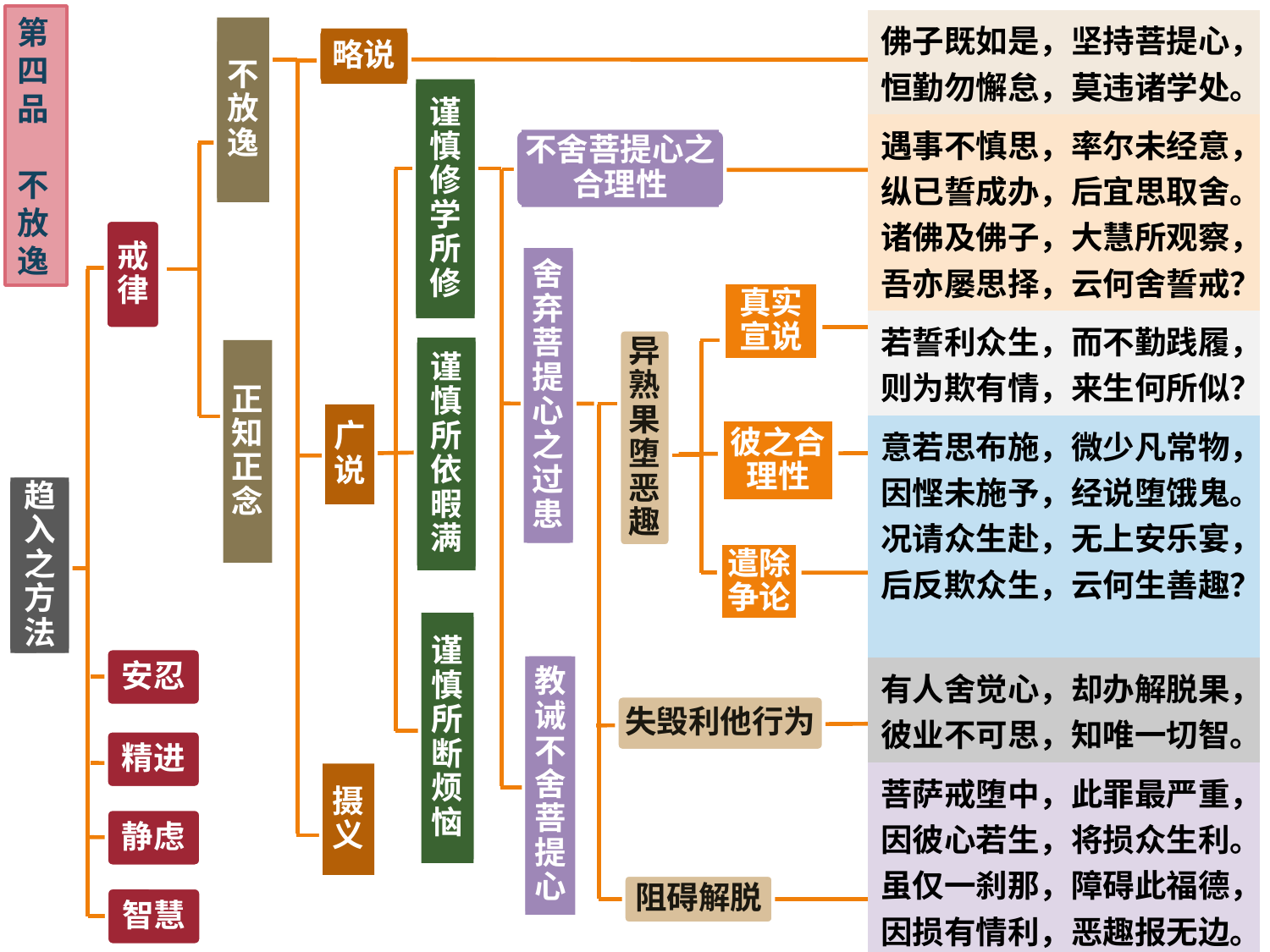

第四品
  不放逸
| 佛子既如是，坚持菩提心，恒勤勿懈怠，莫违诸学处。 |
| --- |
| 遇事不慎思，率尔未经意，纵已誓成办，后宜思取舍。诸佛及佛子，大慧所观察，吾亦屡思择，云何舍誓戒？ |
| 若誓利众生，而不勤践履，则为欺有情，来生何所似？ |
| 意若思布施，微少凡常物，因悭未施予，经说堕饿鬼。况请众生赴，无上安乐宴，后反欺众生，云何生善趣？ |
| 有人舍觉心，却办解脱果，彼业不可思，知唯一切智。 |
| 菩萨戒堕中，此罪最严重，因彼心若生，将损众生利。虽仅一刹那，障碍此福德，因损有情利，恶趣报无边。毁一有情乐，自身且遭损，况毁尽空际，有情众安乐。 |
| 故杂堕罪力，菩提心力者，升沉轮回故，登地久蹉跎。 |

不放逸

略说

谨慎修学所修
不舍菩提心之合理性

戒律

舍弃菩提心之过患

真实宣说

异熟果堕恶趣

谨慎所依暇满

正知正念

广说

彼之合理性

趋入之方法

遣除争论

谨慎所断烦恼

安忍

教诫不舍菩提心

失毁利他行为

精进

摄义

静虑

阻碍解脱

智慧